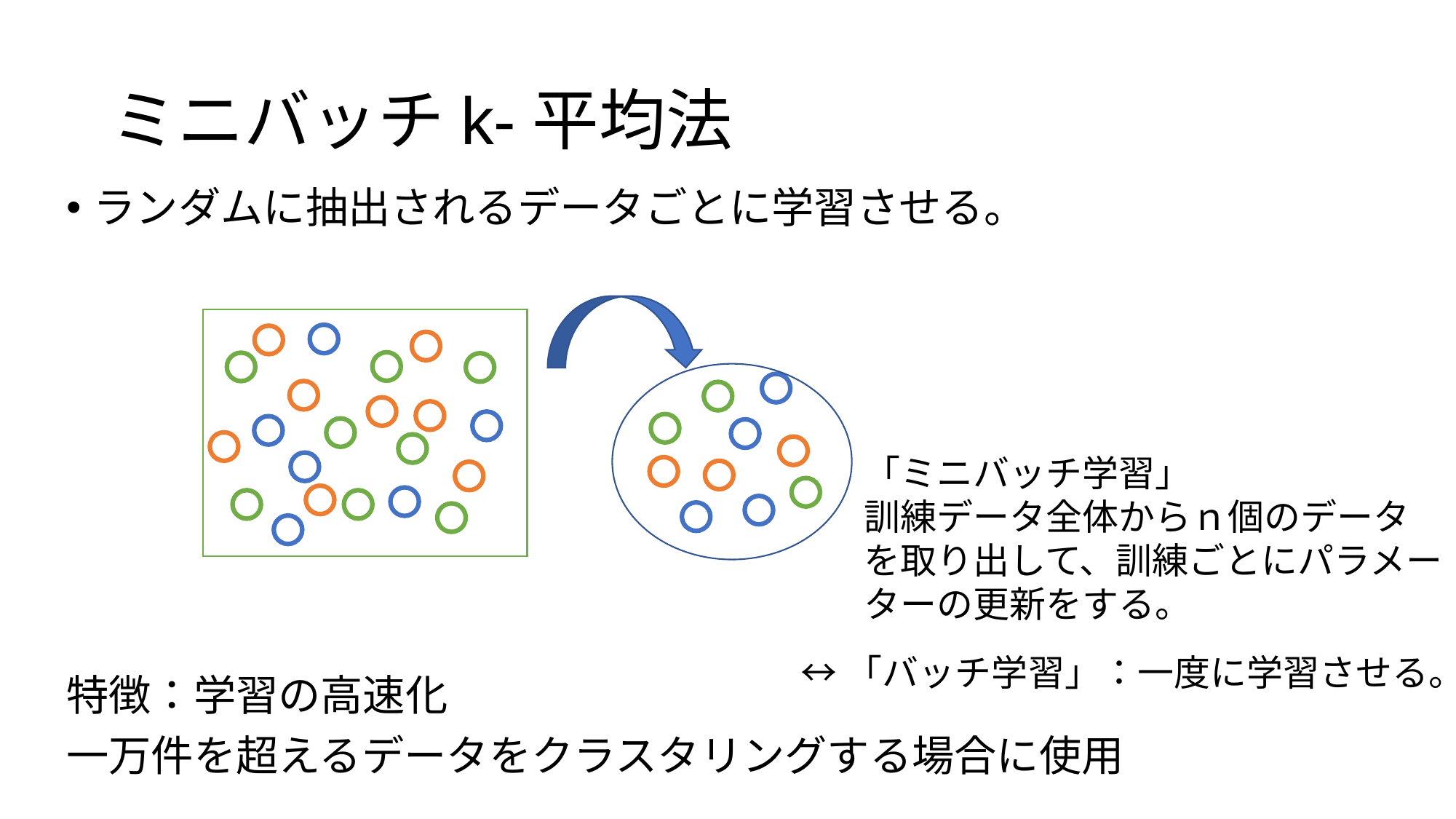

# ミニバッチk-平均法
ランダムに抽出されるデータごとに学習させる。

特徴：学習の高速化
一万件を超えるデータをクラスタリングする場合に使用

「ミニバッチ学習」
訓練データ全体からｎ個のデータを取り出して、訓練ごとにパラメーターの更新をする。

↔「バッチ学習」：一度に学習させる。